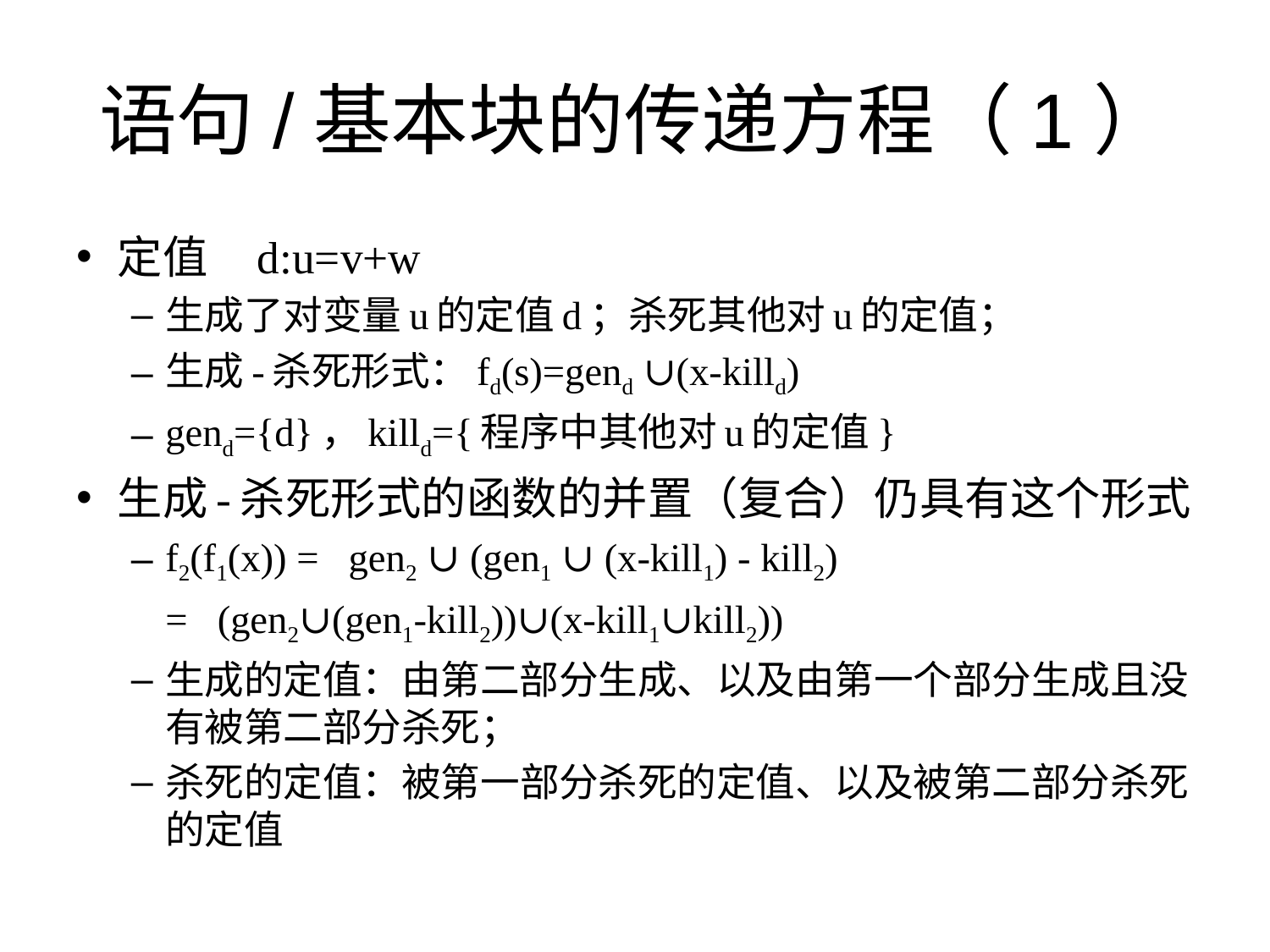

# 语句/基本块的传递方程（1）
定值    d:u=v+w
生成了对变量u的定值d；杀死其他对u的定值；
生成-杀死形式：fd(s)=gend ∪(x-killd)
gend={d}，killd={程序中其他对u的定值}
生成-杀死形式的函数的并置（复合）仍具有这个形式
f2(f1(x)) =   gen2 ∪ (gen1 ∪ (x-kill1) - kill2)
			=   (gen2∪(gen1-kill2))∪(x-kill1∪kill2))
生成的定值：由第二部分生成、以及由第一个部分生成且没有被第二部分杀死；
杀死的定值：被第一部分杀死的定值、以及被第二部分杀死的定值